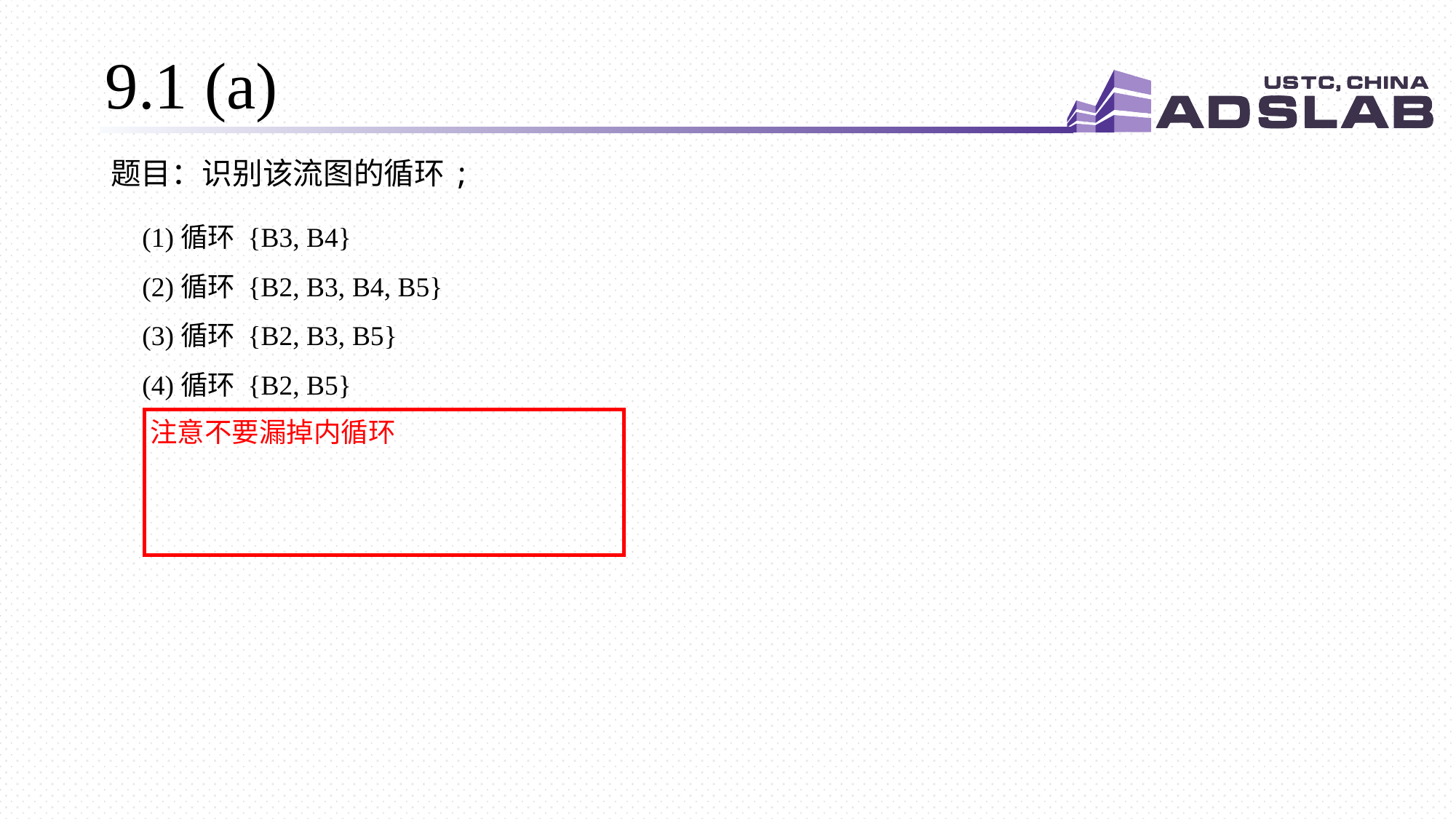

# 9.1 (a)
题目：识别该流图的循环;
    (1)循环 {B3, B4}
    (2)循环 {B2, B3, B4, B5}
    (3)循环 {B2, B3, B5}
    (4)循环 {B2, B5}
注意不要漏掉内循环